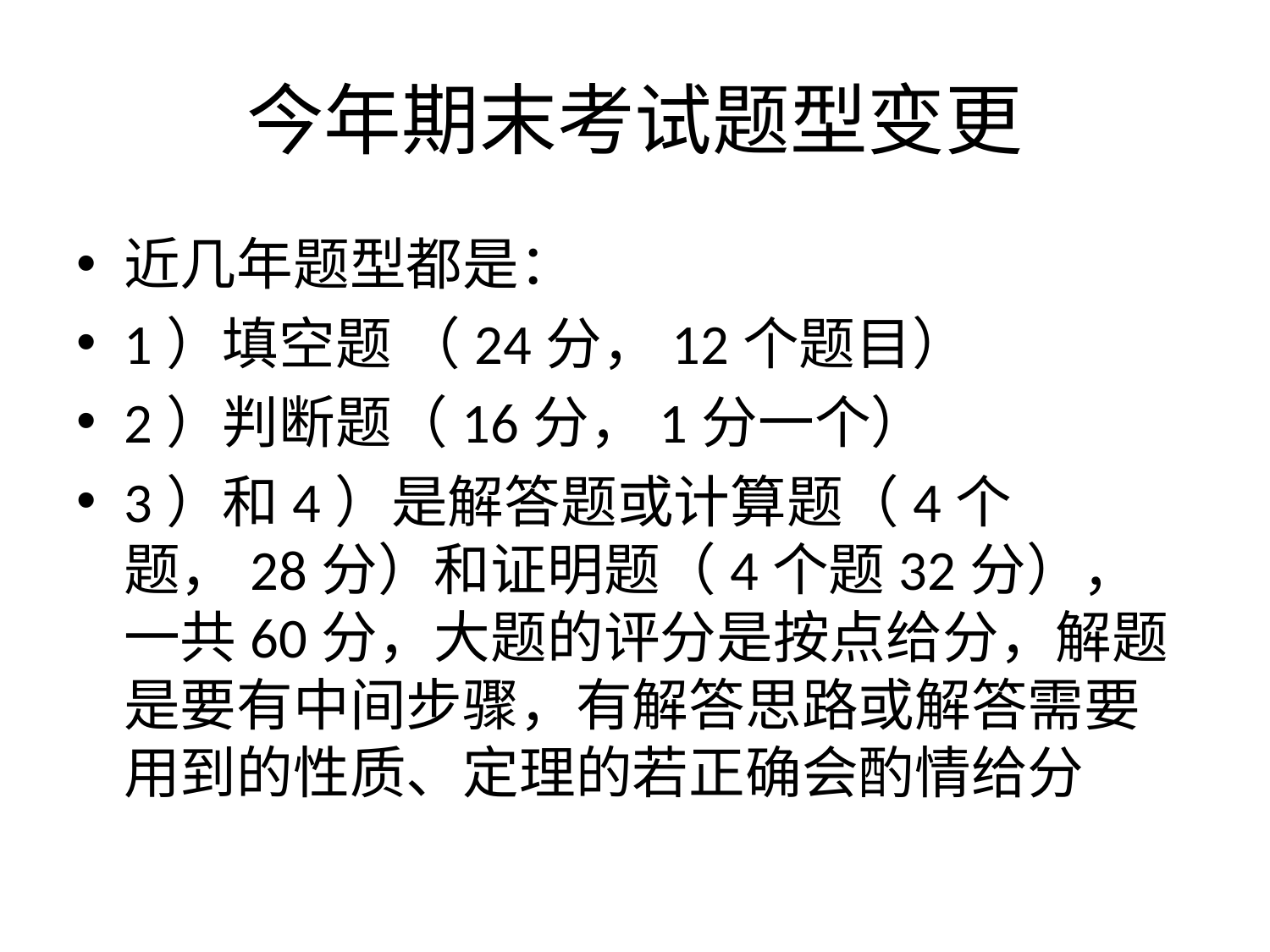

# 今年期末考试题型变更
近几年题型都是：
1）填空题 （24分，12个题目）
2）判断题（16分，1分一个）
3）和4）是解答题或计算题（4个题，28分）和证明题（4个题32分），一共60分，大题的评分是按点给分，解题是要有中间步骤，有解答思路或解答需要用到的性质、定理的若正确会酌情给分